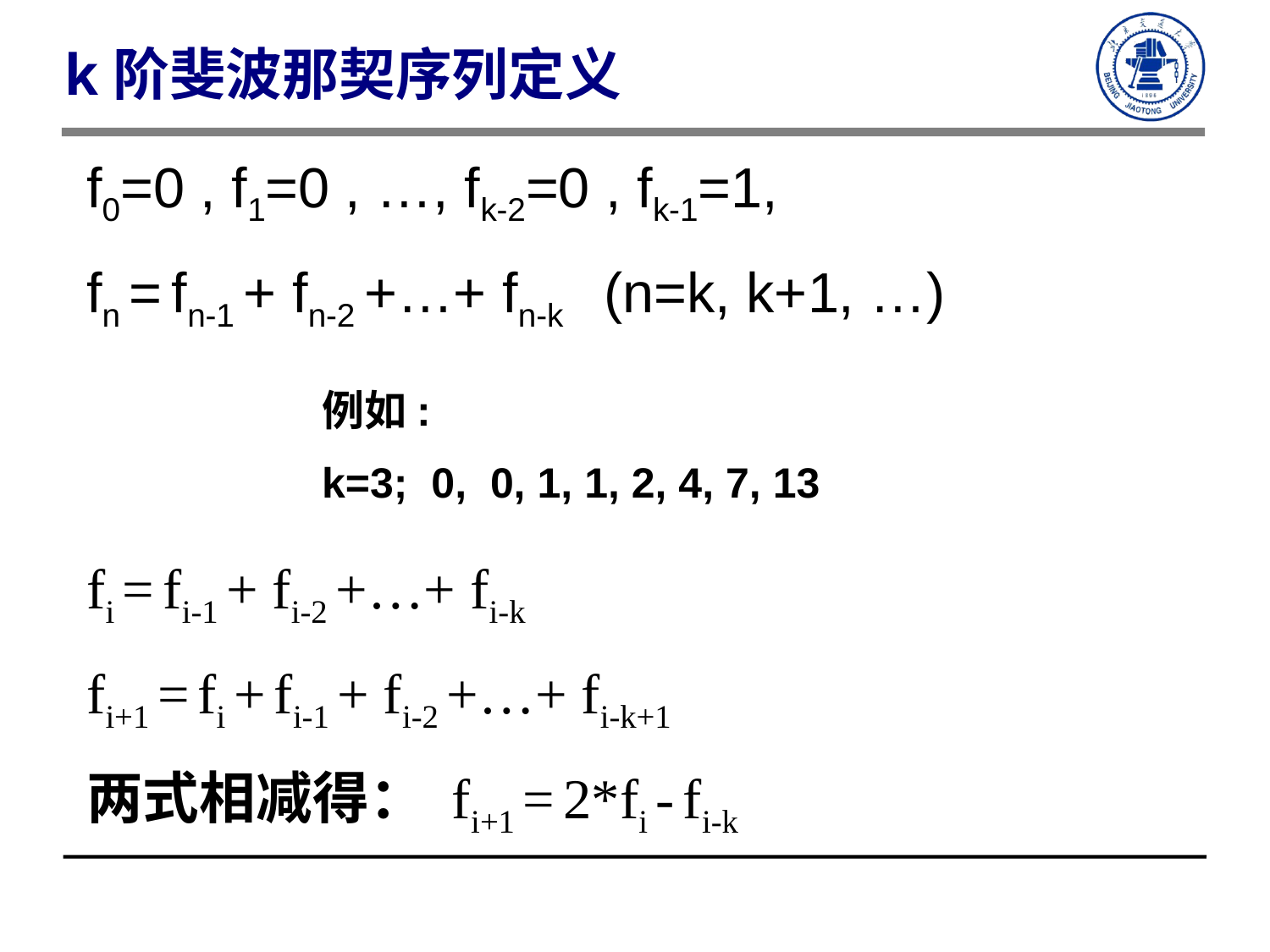

k阶斐波那契序列定义
f0=0 , f1=0 , …, fk-2=0 , fk-1=1,
fn = fn-1 + fn-2 +…+ fn-k   (n=k, k+1, …)
例如:
k=3;  0,  0, 1, 1, 2, 4, 7, 13
fi = fi-1 + fi-2 +…+ fi-k
fi+1 = fi + fi-1 + fi-2 +…+ fi-k+1
两式相减得： fi+1 = 2*fi - fi-k